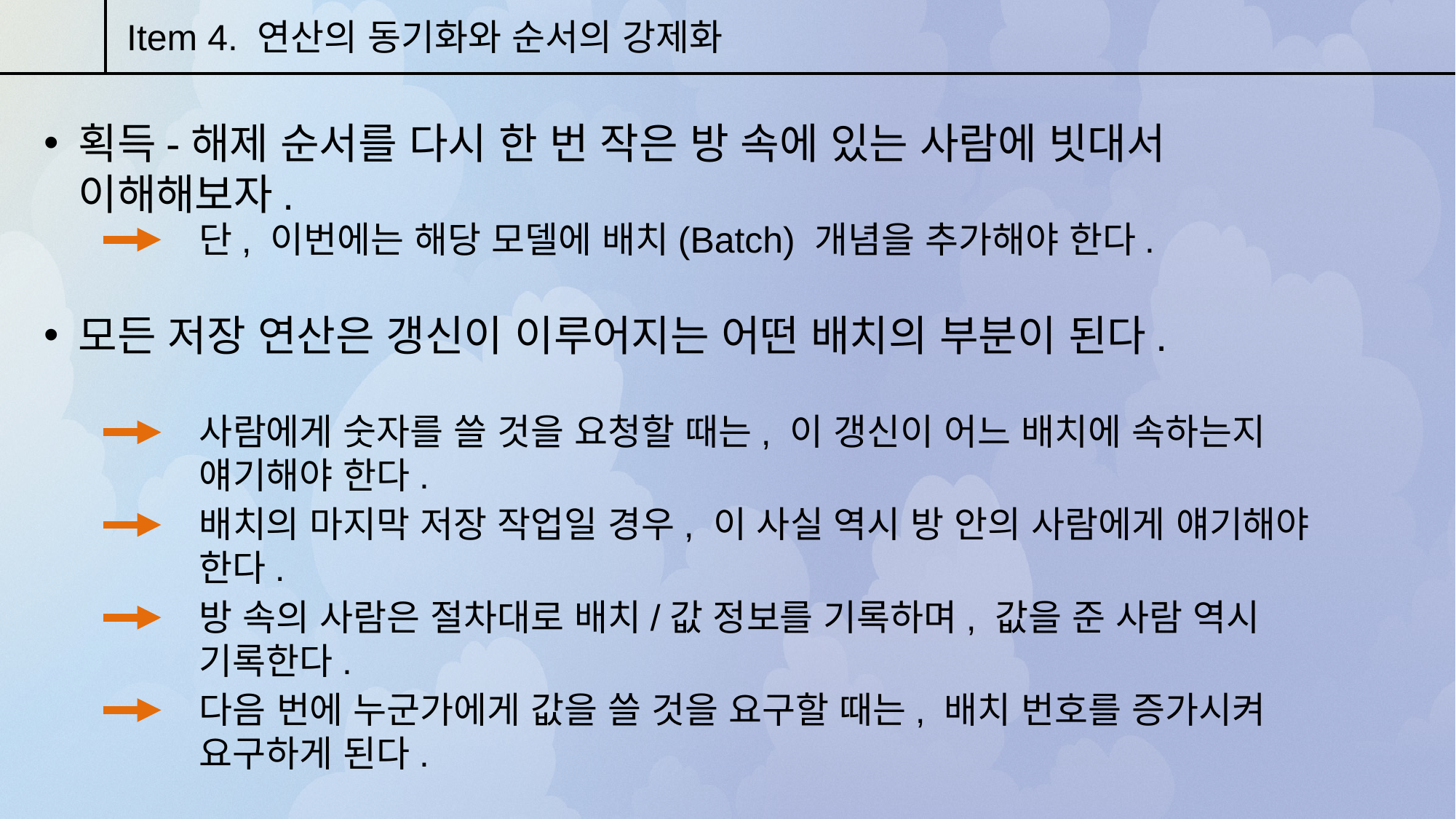

Item 4. 연산의 동기화와 순서의 강제화
획득-해제 순서를 다시 한 번 작은 방 속에 있는 사람에 빗대서 이해해보자.
단, 이번에는 해당 모델에 배치(Batch) 개념을 추가해야 한다.
모든 저장 연산은 갱신이 이루어지는 어떤 배치의 부분이 된다.
사람에게 숫자를 쓸 것을 요청할 때는, 이 갱신이 어느 배치에 속하는지 얘기해야 한다.
배치의 마지막 저장 작업일 경우, 이 사실 역시 방 안의 사람에게 얘기해야 한다.
방 속의 사람은 절차대로 배치/값 정보를 기록하며, 값을 준 사람 역시 기록한다.
다음 번에 누군가에게 값을 쓸 것을 요구할 때는, 배치 번호를 증가시켜 요구하게 된다.